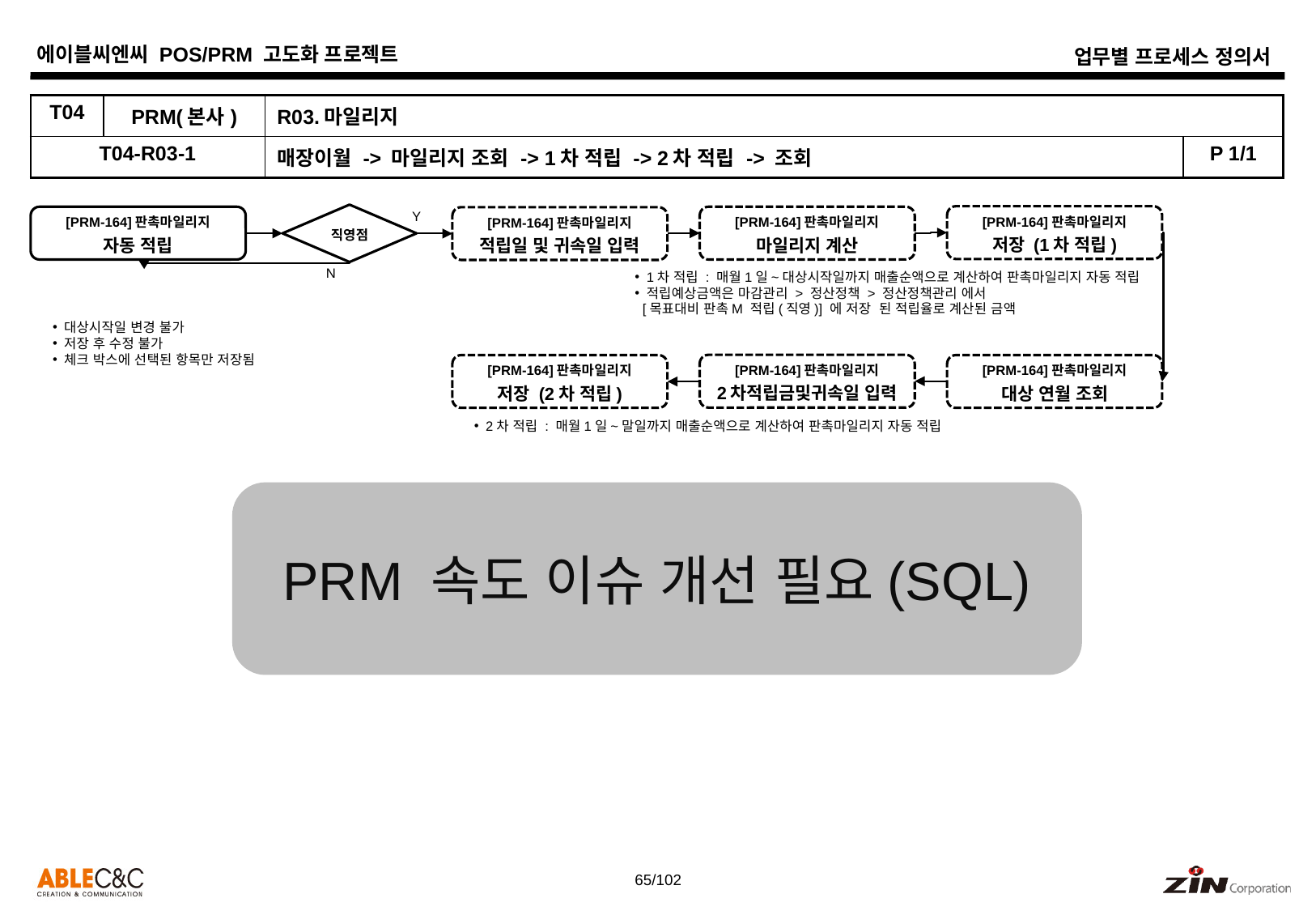

| T04 | PRM(본사) | R03.마일리지 |  |
| --- | --- | --- | --- |
| T04-R03-1 |  | 매장이월 -> 마일리지 조회 -> 1차 적립 -> 2차 적립 -> 조회 | P 1/1 |
Y
직영점
[PRM-164]판촉마일리지
저장 (1차 적립)
[PRM-164]판촉마일리지
자동 적립
[PRM-164]판촉마일리지
마일리지 계산
[PRM-164]판촉마일리지
적립일 및 귀속일 입력
N
1차 적립 : 매월1일~대상시작일까지 매출순액으로 계산하여 판촉마일리지 자동 적립
적립예상금액은 마감관리 > 정산정책 > 정산정책관리 에서
  [목표대비 판촉M 적립(직영)] 에 저장  된 적립율로 계산된 금액
대상시작일 변경 불가
저장 후 수정 불가
체크 박스에 선택된 항목만 저장됨
[PRM-164]판촉마일리지
2차적립금및귀속일 입력
[PRM-164]판촉마일리지
저장 (2차 적립)
[PRM-164]판촉마일리지
대상 연월 조회
2차 적립 : 매월1일~말일까지 매출순액으로 계산하여 판촉마일리지 자동 적립
PRM 속도 이슈 개선 필요(SQL)